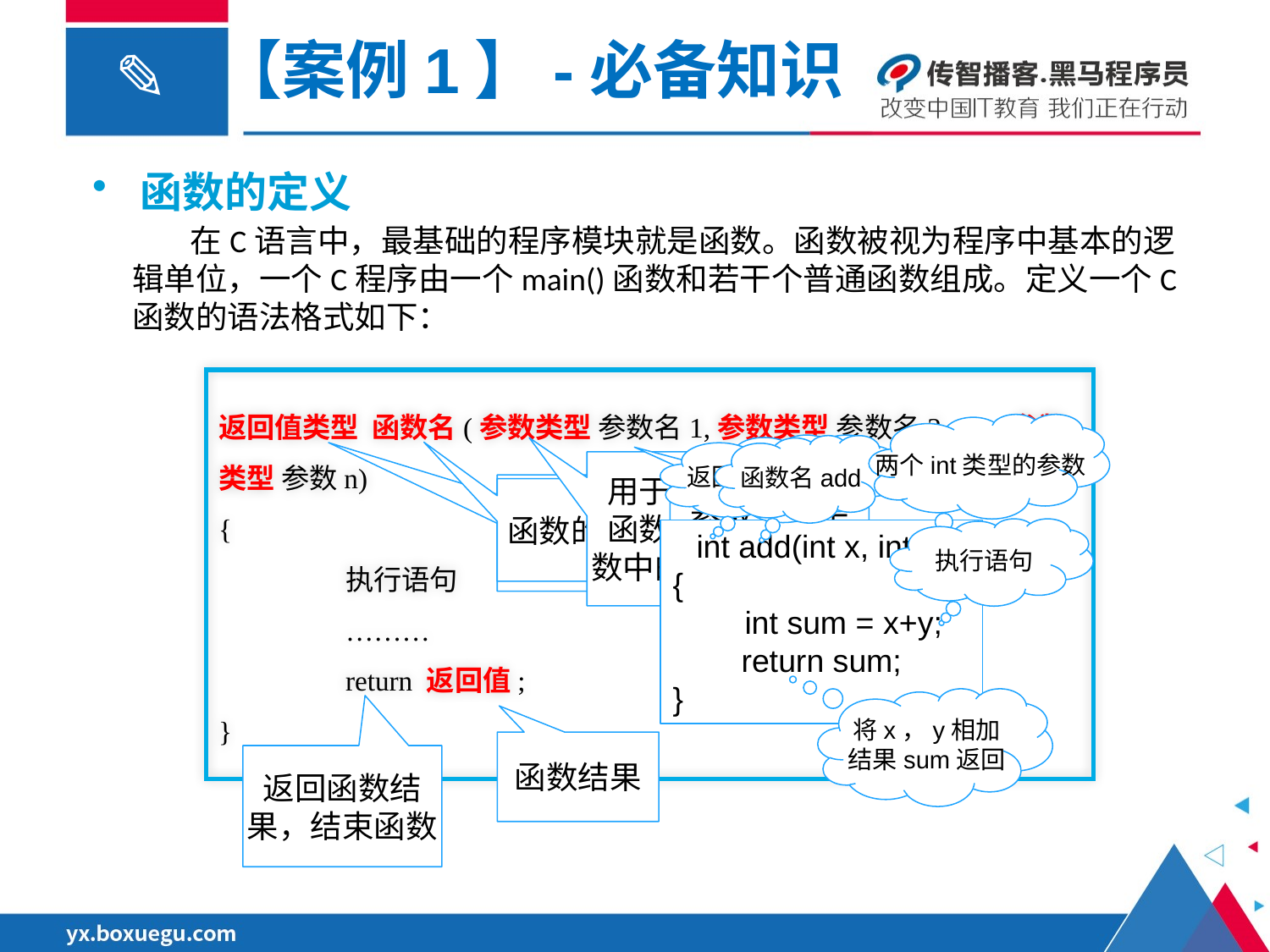

【案例1】-必备知识
函数的定义
       在C语言中，最基础的程序模块就是函数。函数被视为程序中基本的逻辑单位，一个C程序由一个main()函数和若干个普通函数组成。定义一个C函数的语法格式如下：

返回值类型  函数名(参数类型 参数名1,参数类型 参数名2……,参数类型 参数n)
{
	执行语句
	………
	return 返回值;
}

两个int类型的参数
 返回值类型为int
函数名add
用于限定调用
函数时传入函
数中的数据类型
用于限定函数
返回值的类型
函数的名称
参数：用于
接收收传入
函数的数据
执行语句
int add(int x, int y)
{
     int sum = x+y;
return sum;
}
将x，y相加
结果sum返回
函数结果
返回函数结
果，结束函数